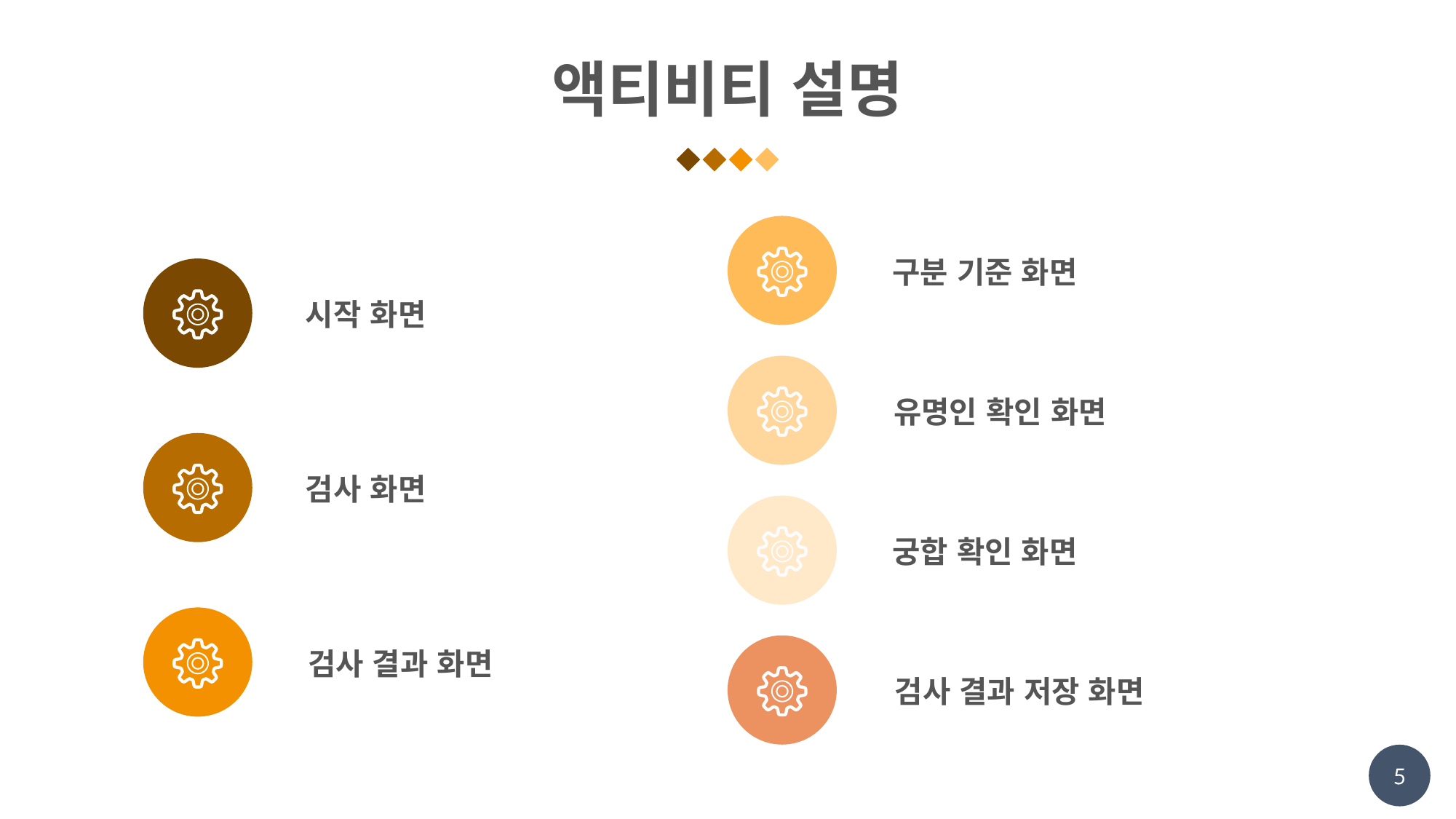

# 액티비티 설명

구분 기준 화면

시작 화면

유명인 확인 화면

검사 화면

궁합 확인 화면

검사 결과 화면
검사 결과 저장 화면
5